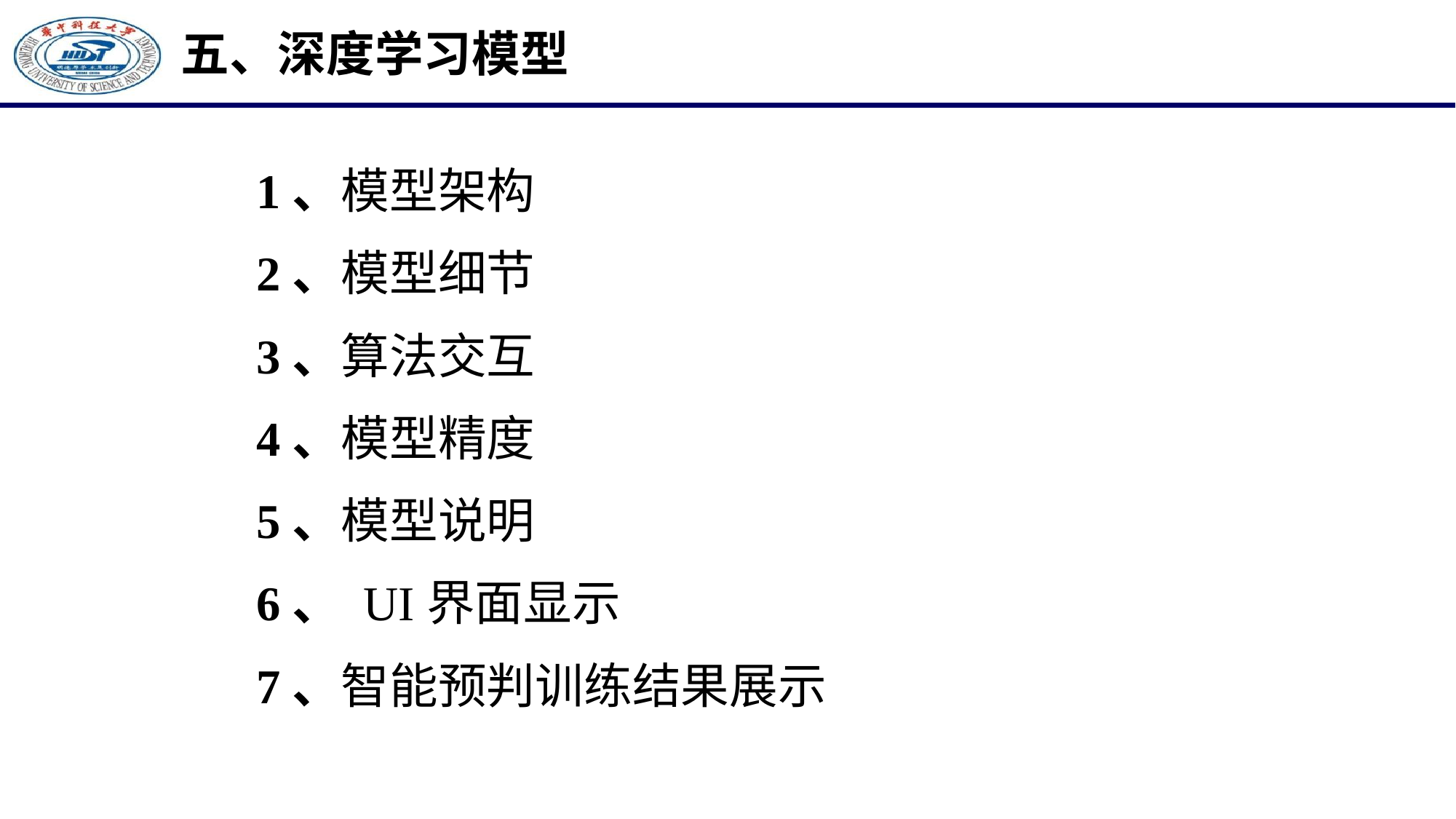

# 五、深度学习模型
1、模型架构
2、模型细节
3、算法交互
4、模型精度
5、模型说明
6、 UI界面显示
7、智能预判训练结果展示